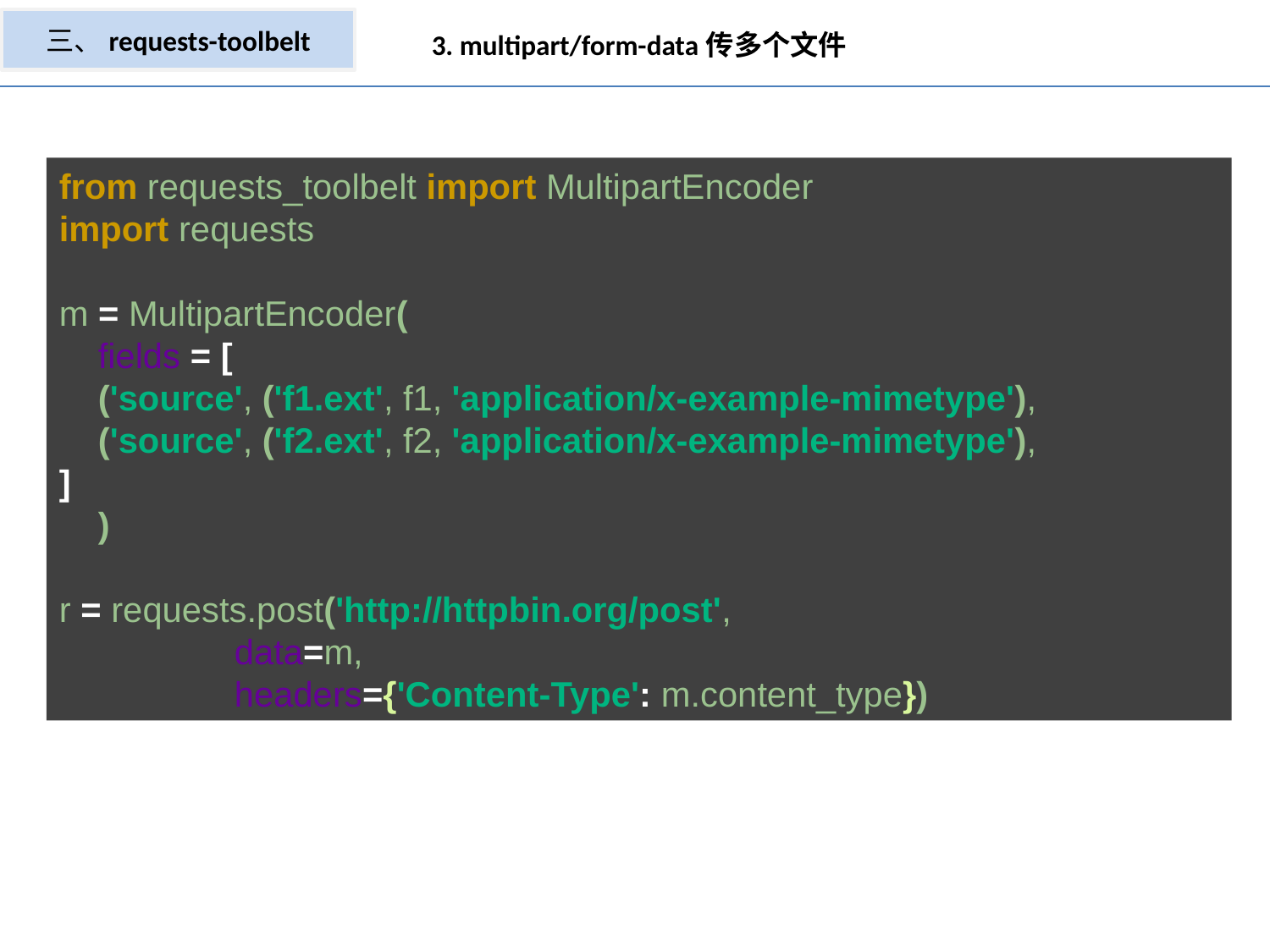

三、requests-toolbelt
3. multipart/form-data传多个文件
from requests_toolbelt import MultipartEncoder
import requests
m = MultipartEncoder(
    fields = [
    ('source', ('f1.ext', f1, 'application/x-example-mimetype'),
    ('source', ('f2.ext', f2, 'application/x-example-mimetype'),
]
    )
r = requests.post('http://httpbin.org/post',
                  data=m,
                  headers={'Content-Type': m.content_type})